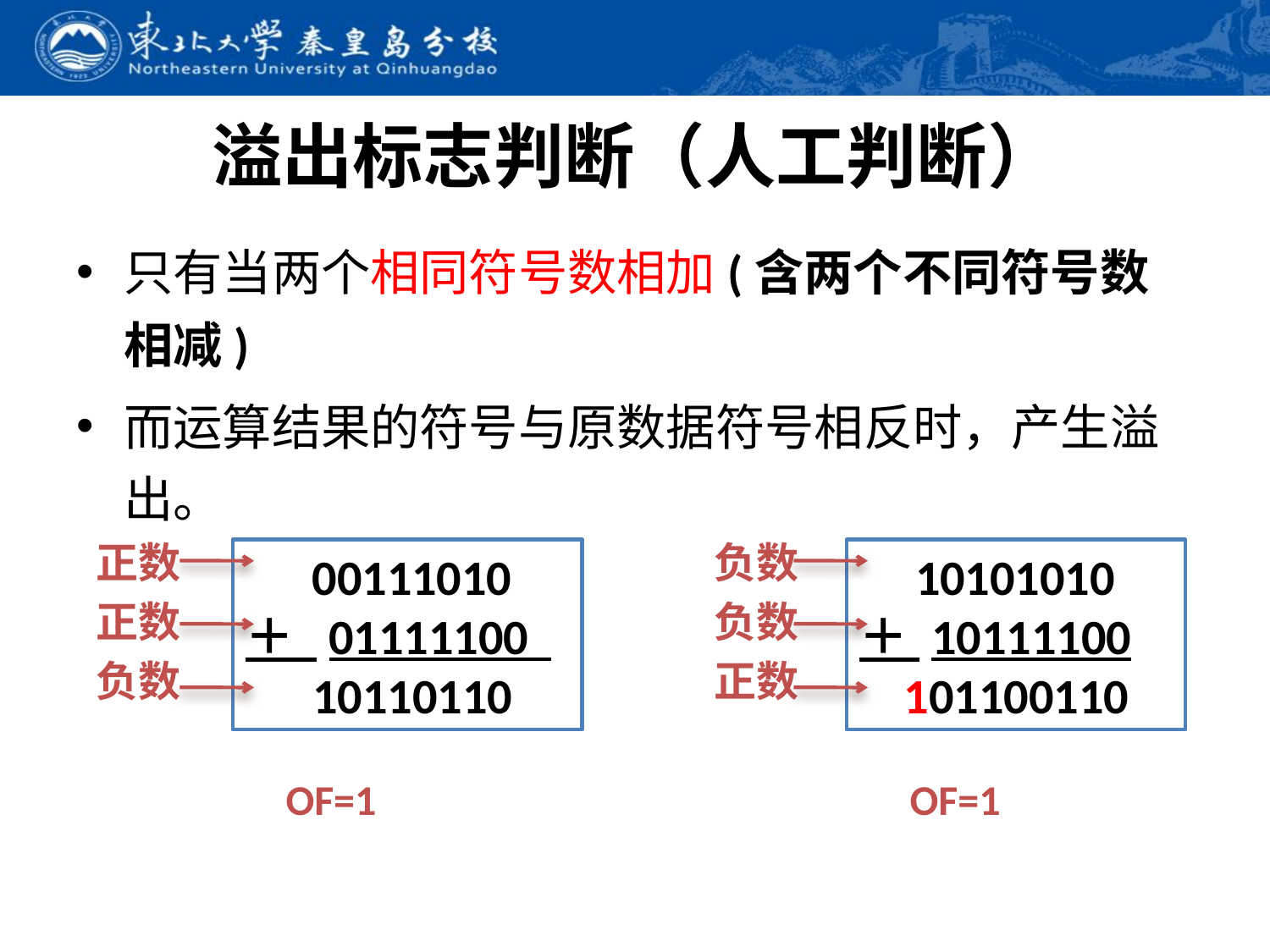

# 溢出标志判断（人工判断）
只有当两个相同符号数相加(含两个不同符号数相减)
而运算结果的符号与原数据符号相反时，产生溢出。
 正数                                                        负数
 正数                                                        负数
 负数                                                        正数

                      OF=1                                                        OF=1
       00111010
＋  01111100
      10110110
     10101010
＋ 10111100
    101100110